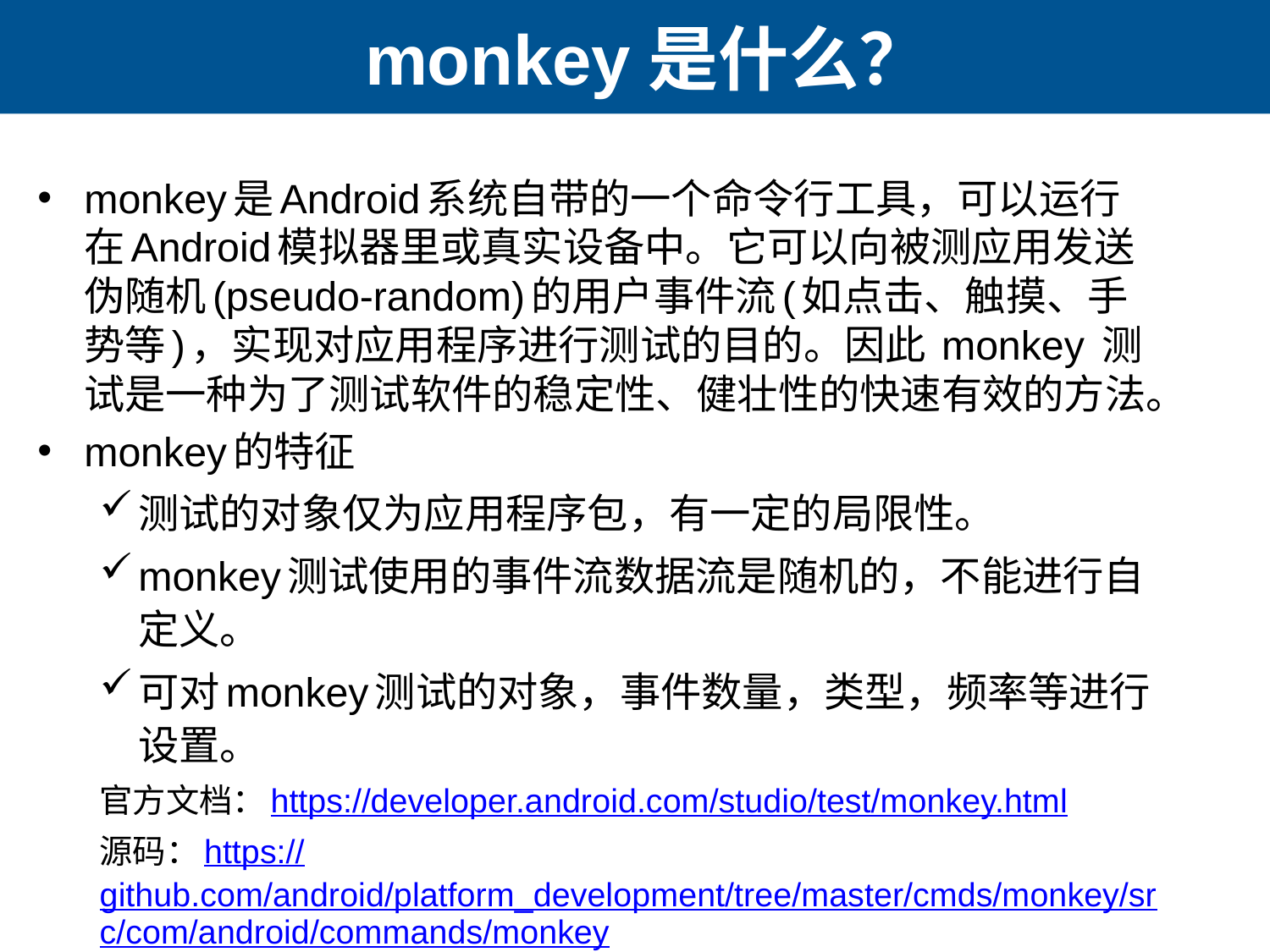

# monkey是什么？
monkey是Android系统自带的一个命令行工具，可以运行在Android模拟器里或真实设备中。它可以向被测应用发送伪随机(pseudo-random)的用户事件流(如点击、触摸、手势等)，实现对应用程序进行测试的目的。因此 monkey 测试是一种为了测试软件的稳定性、健壮性的快速有效的方法。
monkey的特征
测试的对象仅为应用程序包，有一定的局限性。
monkey测试使用的事件流数据流是随机的，不能进行自定义。
可对monkey测试的对象，事件数量，类型，频率等进行设置。
官方文档：https://developer.android.com/studio/test/monkey.html
源码：https://github.com/android/platform_development/tree/master/cmds/monkey/src/com/android/commands/monkey